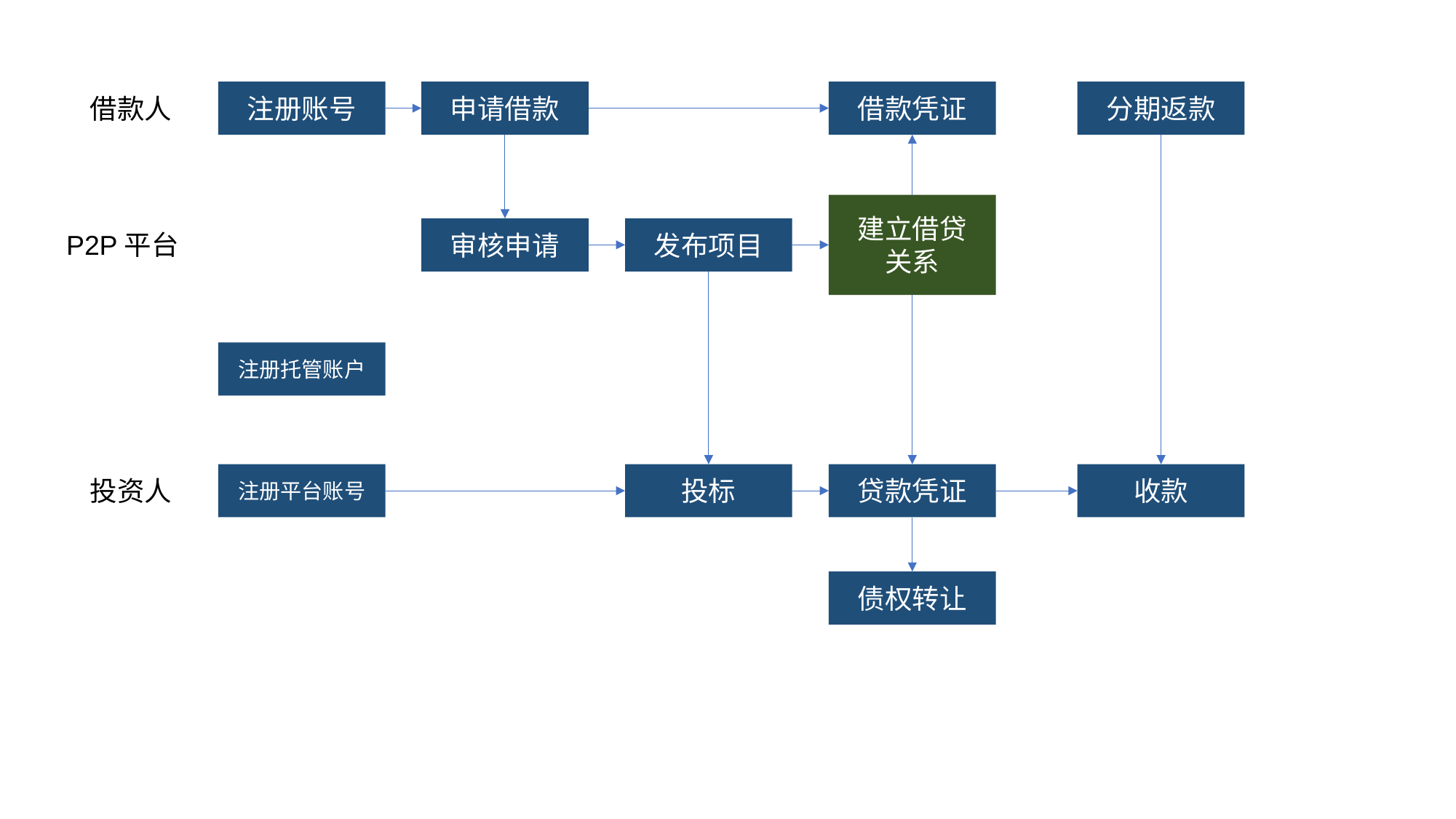

分期返款
借款凭证
注册账号
申请借款
借款人
建立借贷
关系
发布项目
审核申请
P2P平台
注册托管账户
收款
注册平台账号
投标
贷款凭证
投资人
债权转让